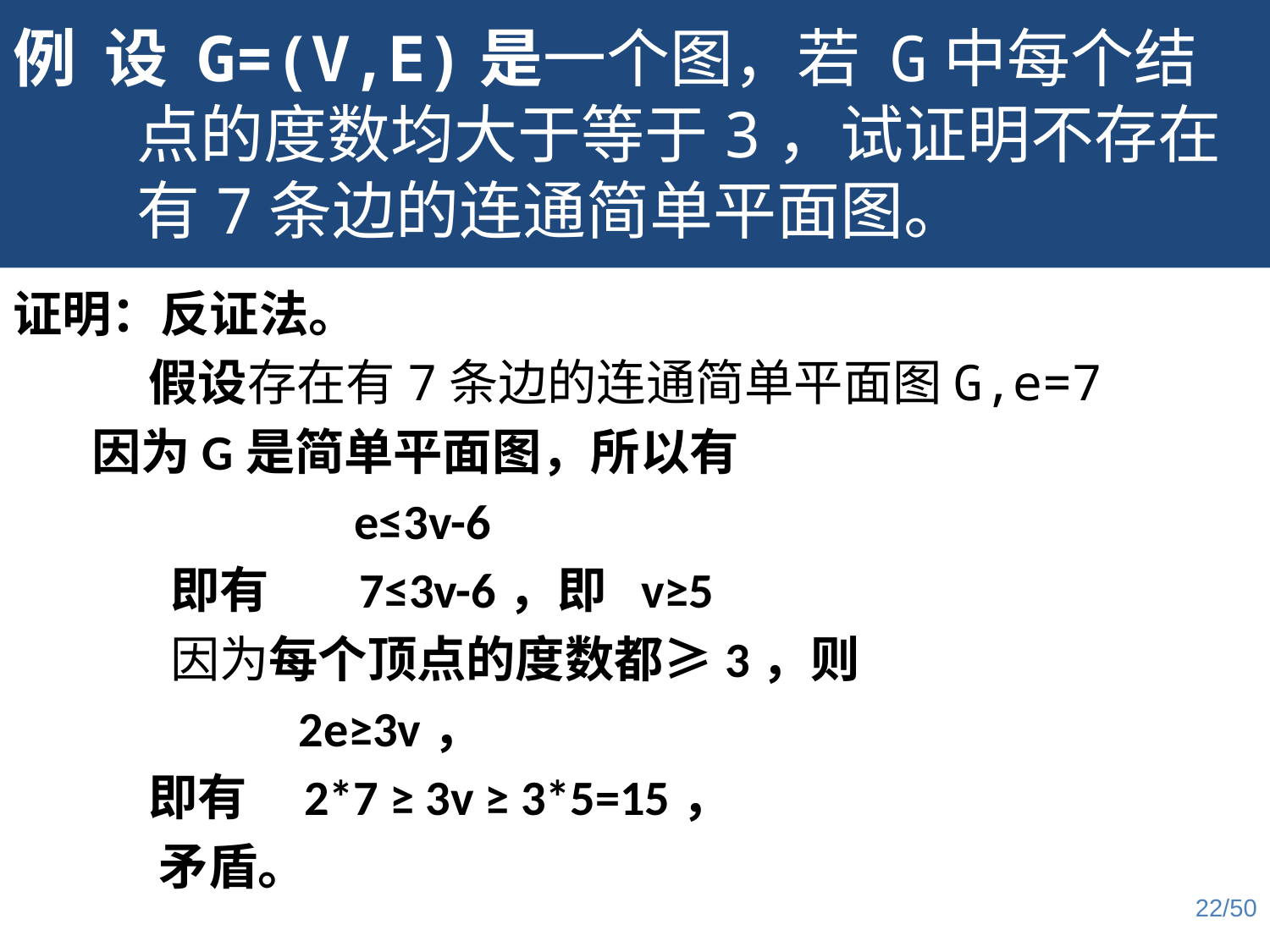

例  设 G=(V,E)是一个图，若 G中每个结点的度数均大于等于3，试证明不存在有7条边的连通简单平面图。
证明：反证法。
   	假设存在有7条边的连通简单平面图G,e=7
      因为G是简单平面图，所以有
		       e≤3v-6
             即有       7≤3v-6，即  v≥5
             因为每个顶点的度数都≥3，则
		  2e≥3v，
 	即有    2*7 ≥ 3v ≥ 3*5=15，
            矛盾。
22/50